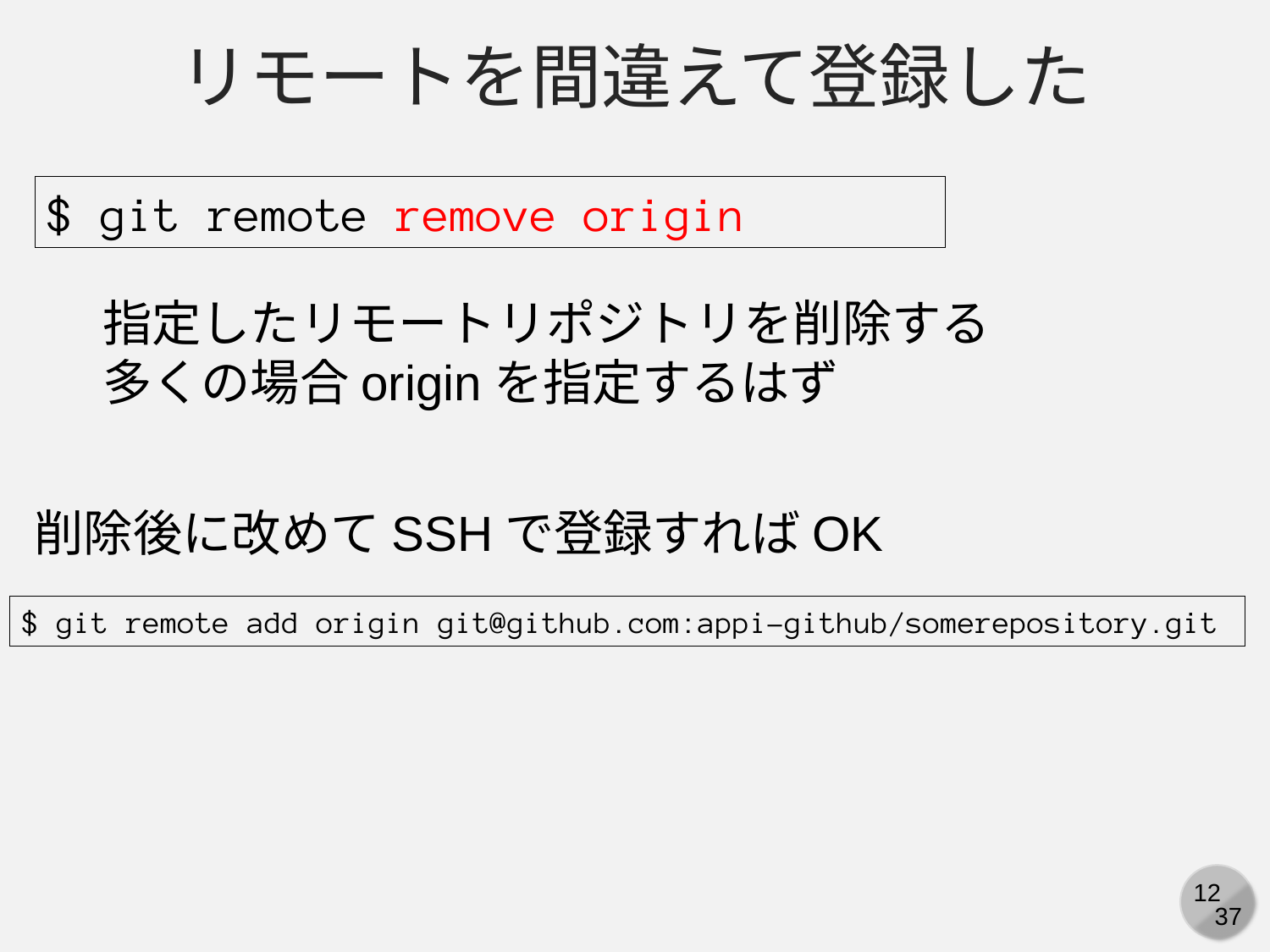

リモートを間違えて登録した
$ git remote remove origin
指定したリモートリポジトリを削除する
多くの場合originを指定するはず
削除後に改めてSSHで登録すればOK
$ git remote add origin git@github.com:appi-github/somerepository.git